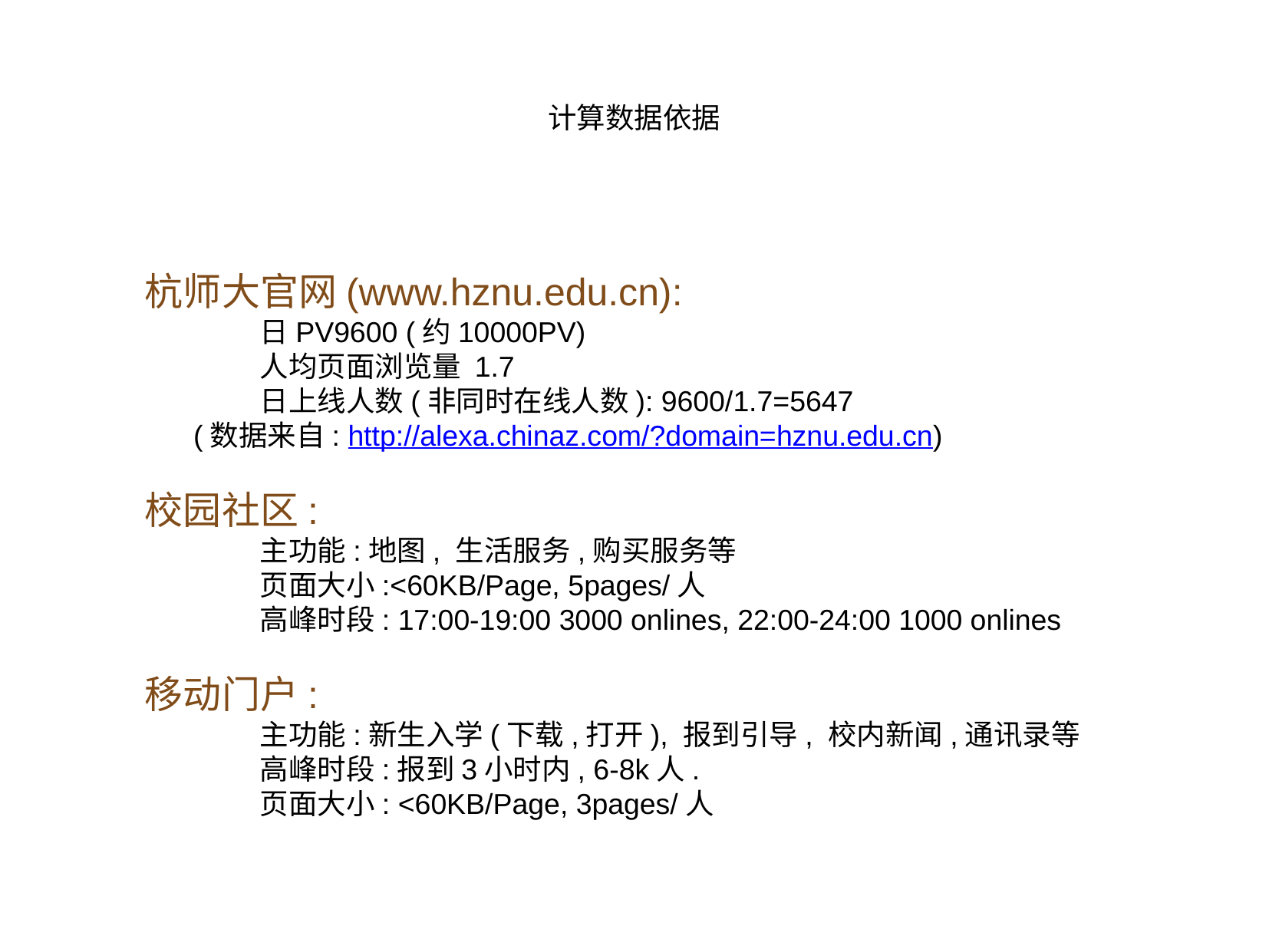

计算数据依据

杭师大官网(www.hznu.edu.cn):
	日PV9600 (约10000PV)
	人均页面浏览量 1.7
	日上线人数(非同时在线人数): 9600/1.7=5647
      (数据来自: http://alexa.chinaz.com/?domain=hznu.edu.cn)

校园社区:
	主功能:地图, 生活服务,购买服务等
	页面大小:<60KB/Page, 5pages/人
	高峰时段: 17:00-19:00 3000 onlines, 22:00-24:00 1000 onlines

移动门户:
	主功能:新生入学(下载,打开), 报到引导, 校内新闻,通讯录等
	高峰时段:报到3小时内, 6-8k人.
	页面大小: <60KB/Page, 3pages/人